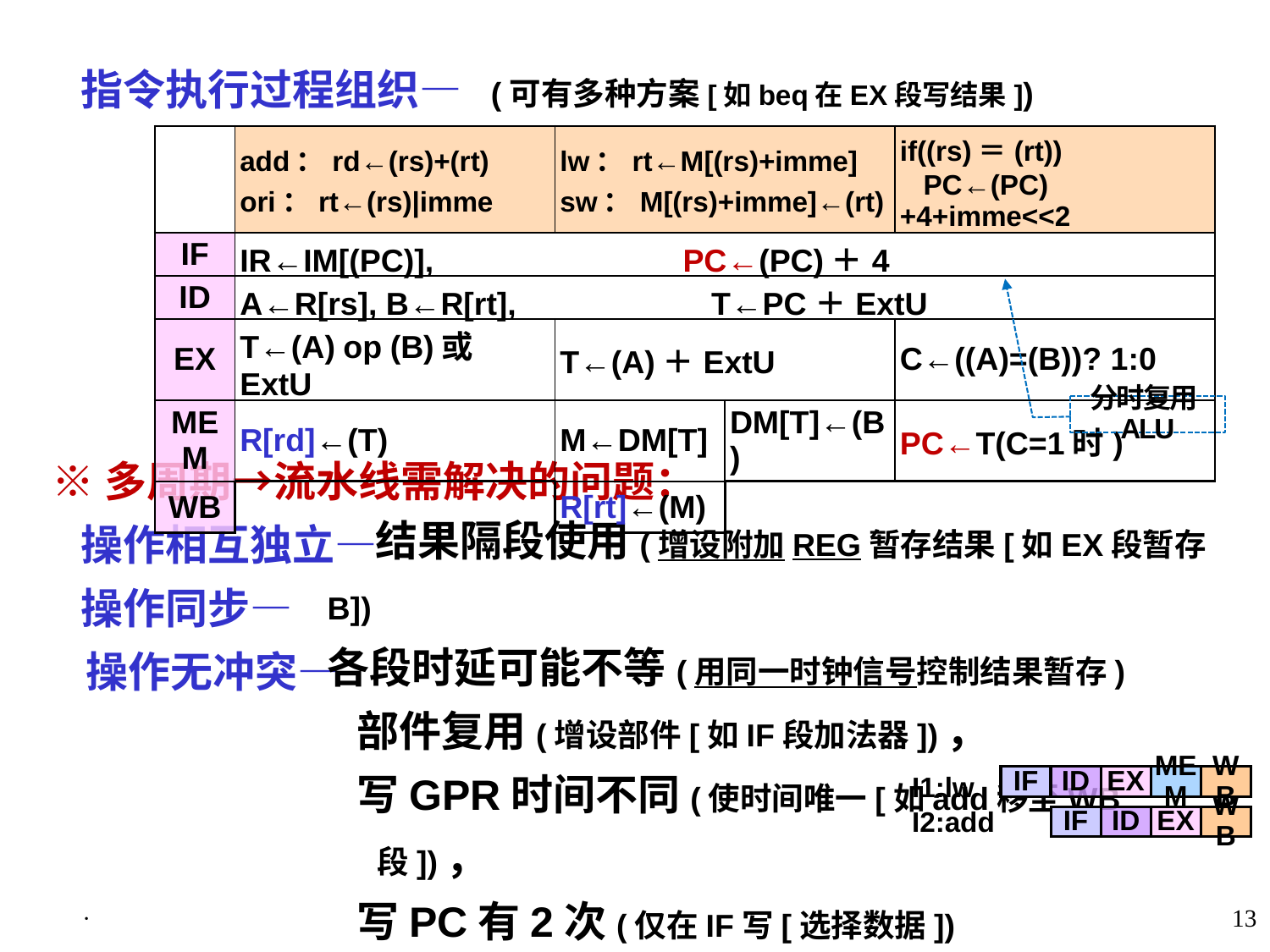

指令执行过程组织—  (可有多种方案[如beq在EX段写结果])
|  | add：rd←(rs)+(rt) ori：rt←(rs)|imme | lw：rt←M[(rs)+imme] sw：M[(rs)+imme]←(rt) |  | if((rs)＝(rt)) PC←(PC)+4+imme<<2 |
| --- | --- | --- | --- | --- |
| IF | IR←IM[(PC)], PC←(PC)＋4 |  |  |  |
| ID | A←R[rs], B←R[rt], T←PC＋ExtU |  |  |  |
| EX | T←(A) op (B)或ExtU | T←(A)＋ExtU |  | C←((A)=(B))? 1:0 |
| MEM | R[rd]←(T) | M←DM[T] | DM[T]←(B) | PC←T(C=1时) |
| WB |  | R[rt]←(M) |  |  |
分时复用ALU
 ※多周期→流水线需解决的问题：
   操作相互独立—
   操作同步—
  操作无冲突—
    结果隔段使用(增设附加REG暂存结果[如EX段暂存B])
各段时延可能不等(用同一时钟信号控制结果暂存)
  部件复用(增设部件[如IF段加法器])，
  写GPR时间不同(使时间唯一[如add移至WB段])，
  写PC有2次(仅在IF写[选择数据])
I1:lw
I2:add
IF
ID
EX
MEM
WB
IF
ID
EX
WB
·
13